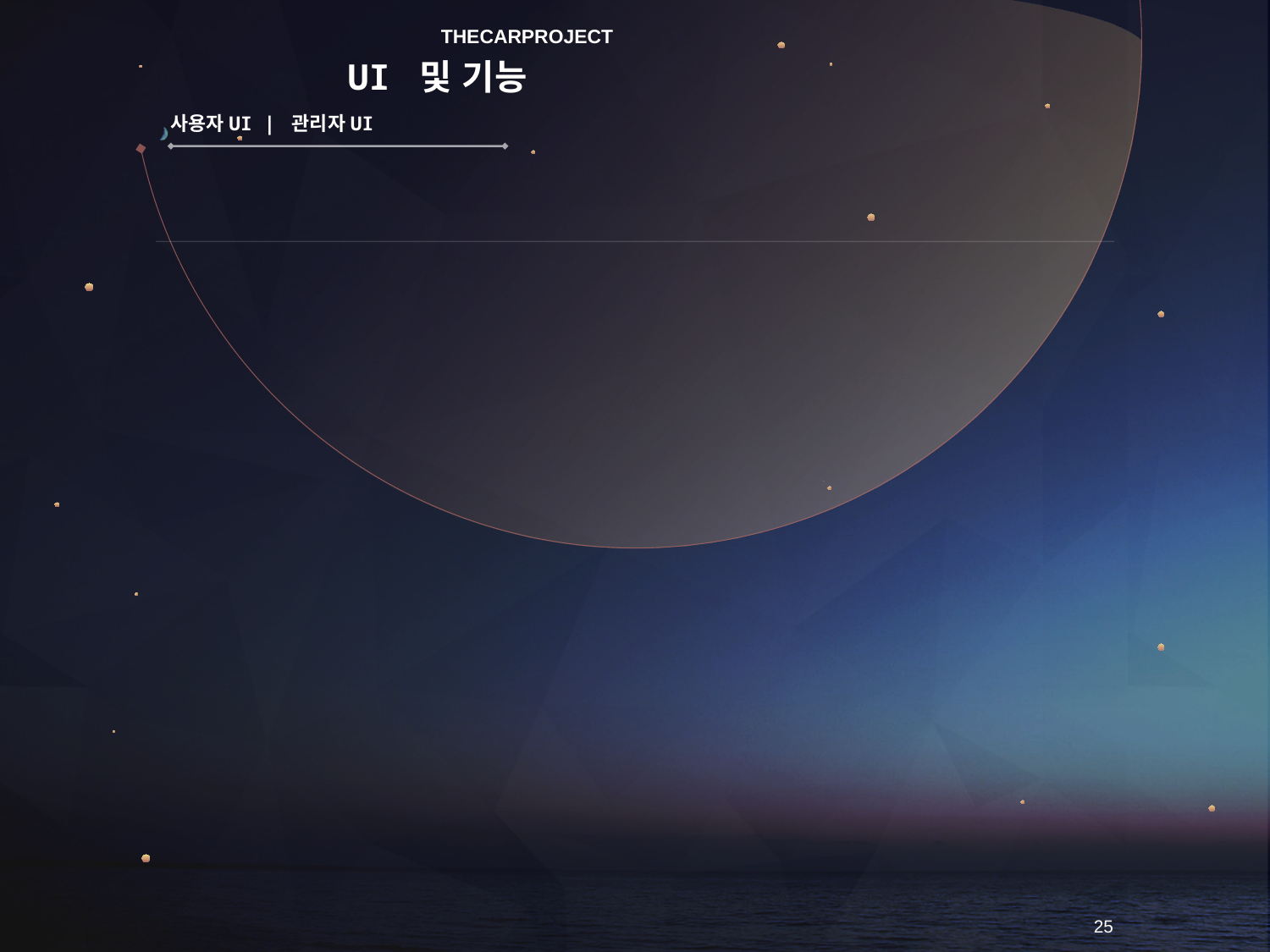

# THECARPROJECT
UI 및 기능
사용자UI | 관리자UI
25